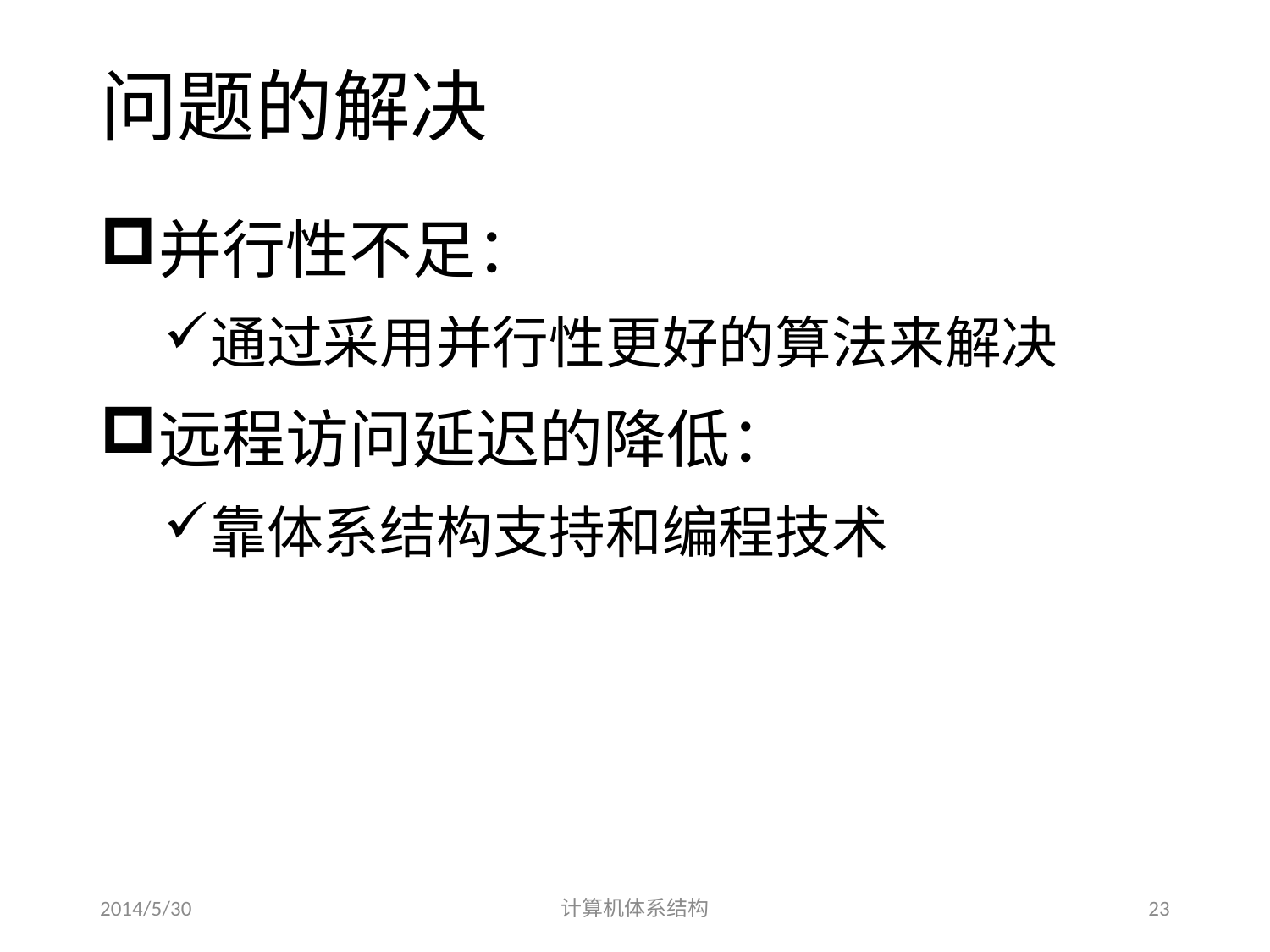

# 问题的解决
并行性不足：
通过采用并行性更好的算法来解决
远程访问延迟的降低：
靠体系结构支持和编程技术

2014/5/30
计算机体系结构
23